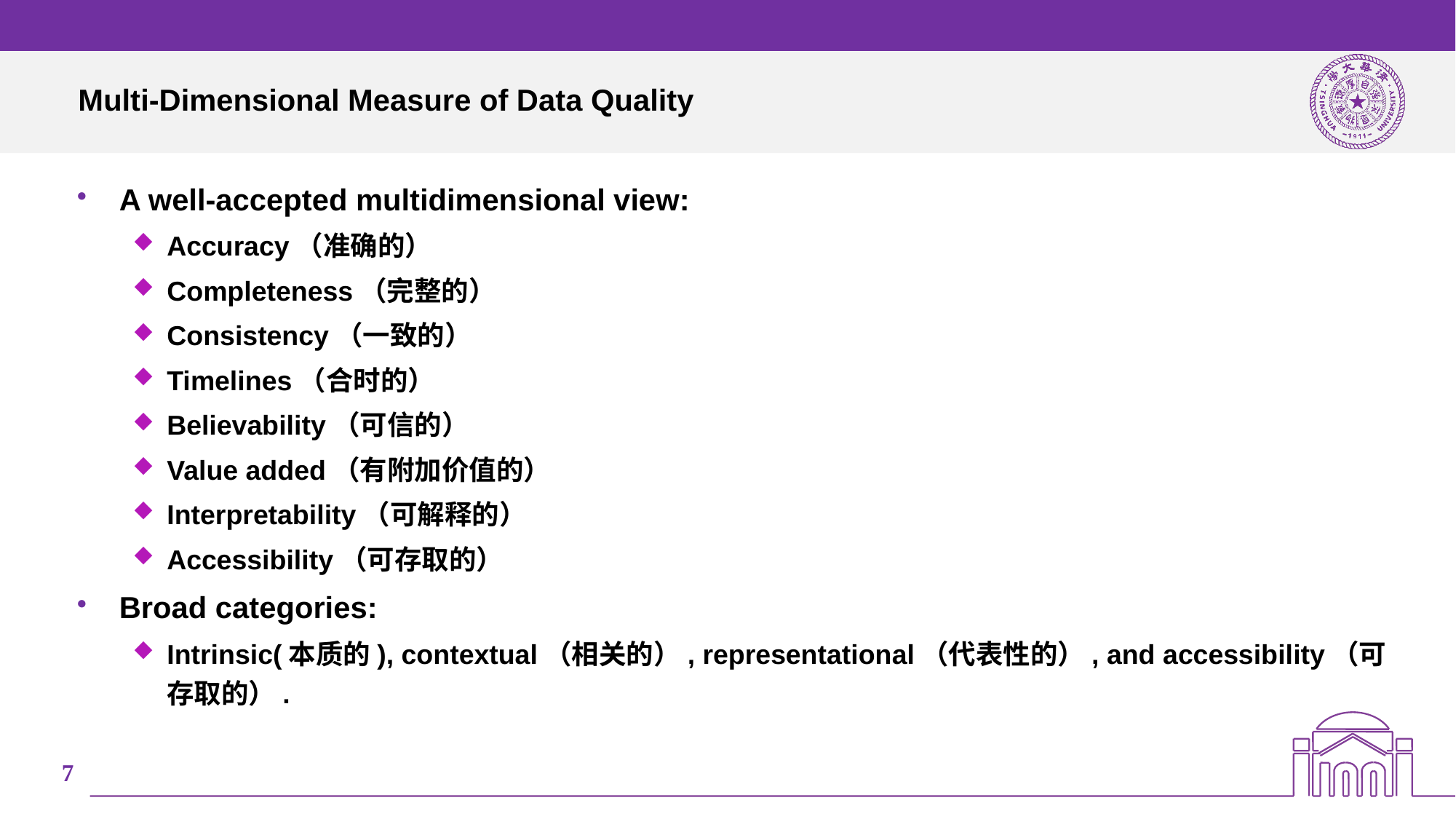

# Multi-Dimensional Measure of Data Quality
A well-accepted multidimensional view:
Accuracy（准确的）
Completeness（完整的）
Consistency（一致的）
Timelines（合时的）
Believability（可信的）
Value added（有附加价值的）
Interpretability（可解释的）
Accessibility（可存取的）
Broad categories:
Intrinsic(本质的), contextual（相关的）, representational（代表性的）, and accessibility（可存取的）.